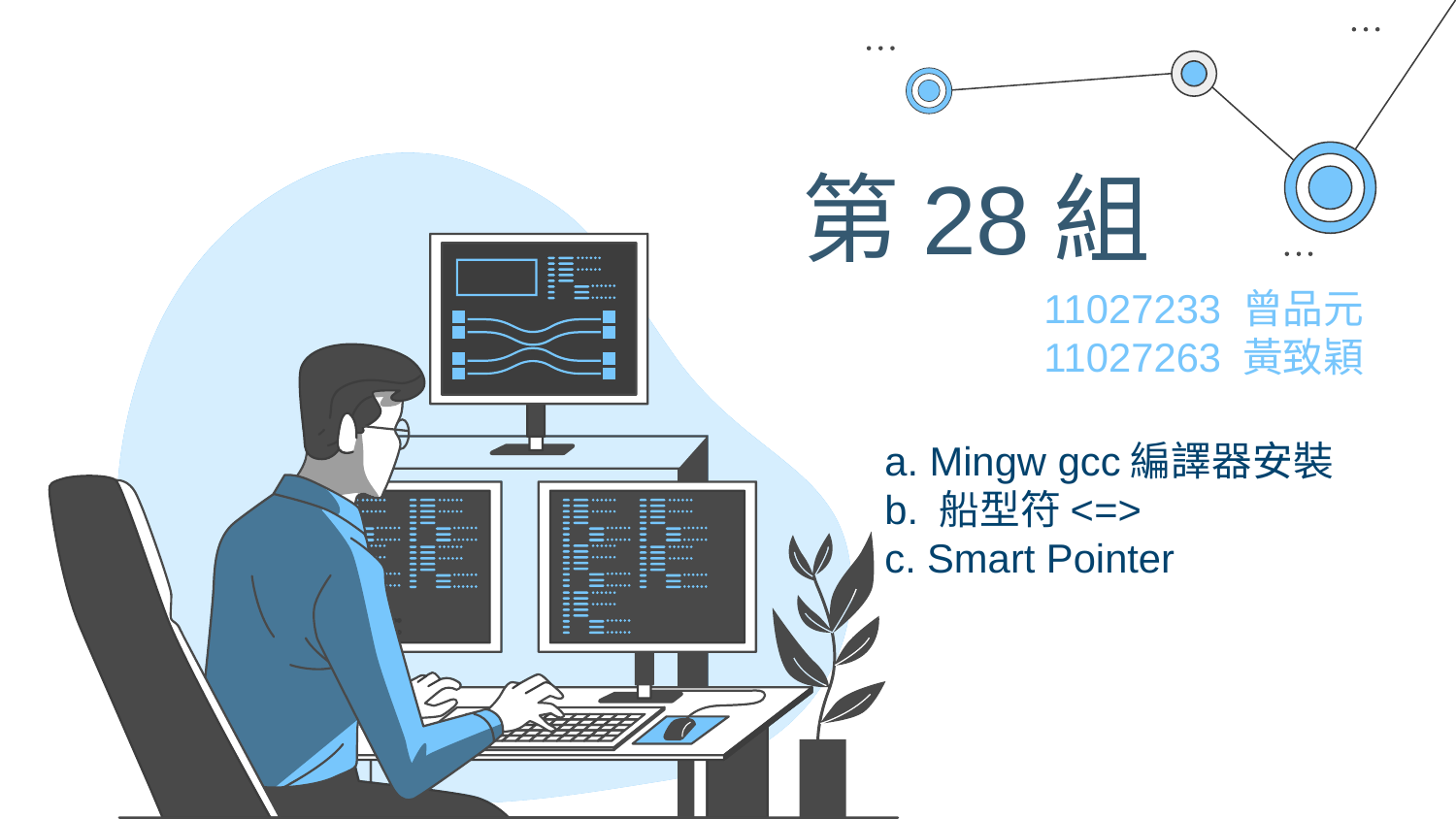

# 第28組

11027233 曾品元
11027263 黃致穎

 a. Mingw gcc編譯器安裝
 b. 船型符<=>
 c. Smart Pointer